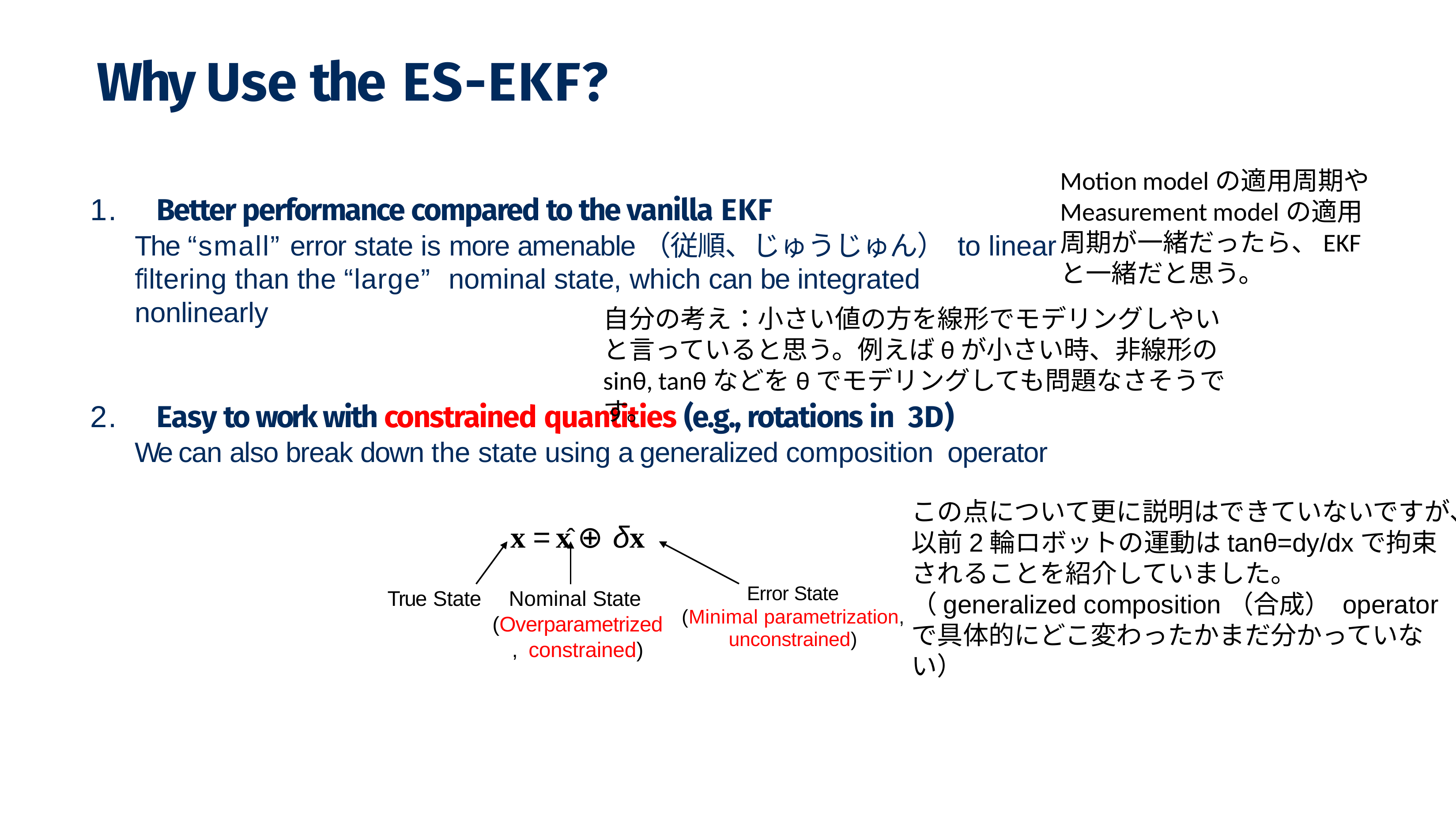

# Why Use the ES-EKF?
Motion modelの適用周期やMeasurement modelの適用周期が一緒だったら、EKFと一緒だと思う。
1.	Better performance compared to the vanilla EKF
The “small” error state is more amenable（従順、じゅうじゅん） to linear filtering than the “large”  nominal state, which can be integrated nonlinearly
自分の考え：小さい値の方を線形でモデリングしやいと言っていると思う。例えばθが小さい時、非線形のsinθ, tanθなどをθでモデリングしても問題なさそうです。
2.	Easy to work with constrained quantities (e.g., rotations in 3D)
We can also break down the state using a generalized composition operator

x = x̂ ⊕ δx
この点について更に説明はできていないですが、以前2輪ロボットの運動はtanθ=dy/dxで拘束されることを紹介していました。
（generalized composition（合成） operatorで具体的にどこ変わったかまだ分かっていない）

Error State  (Minimal parametrization,
unconstrained)
True State
Nominal State  (Overparametrized,  constrained)